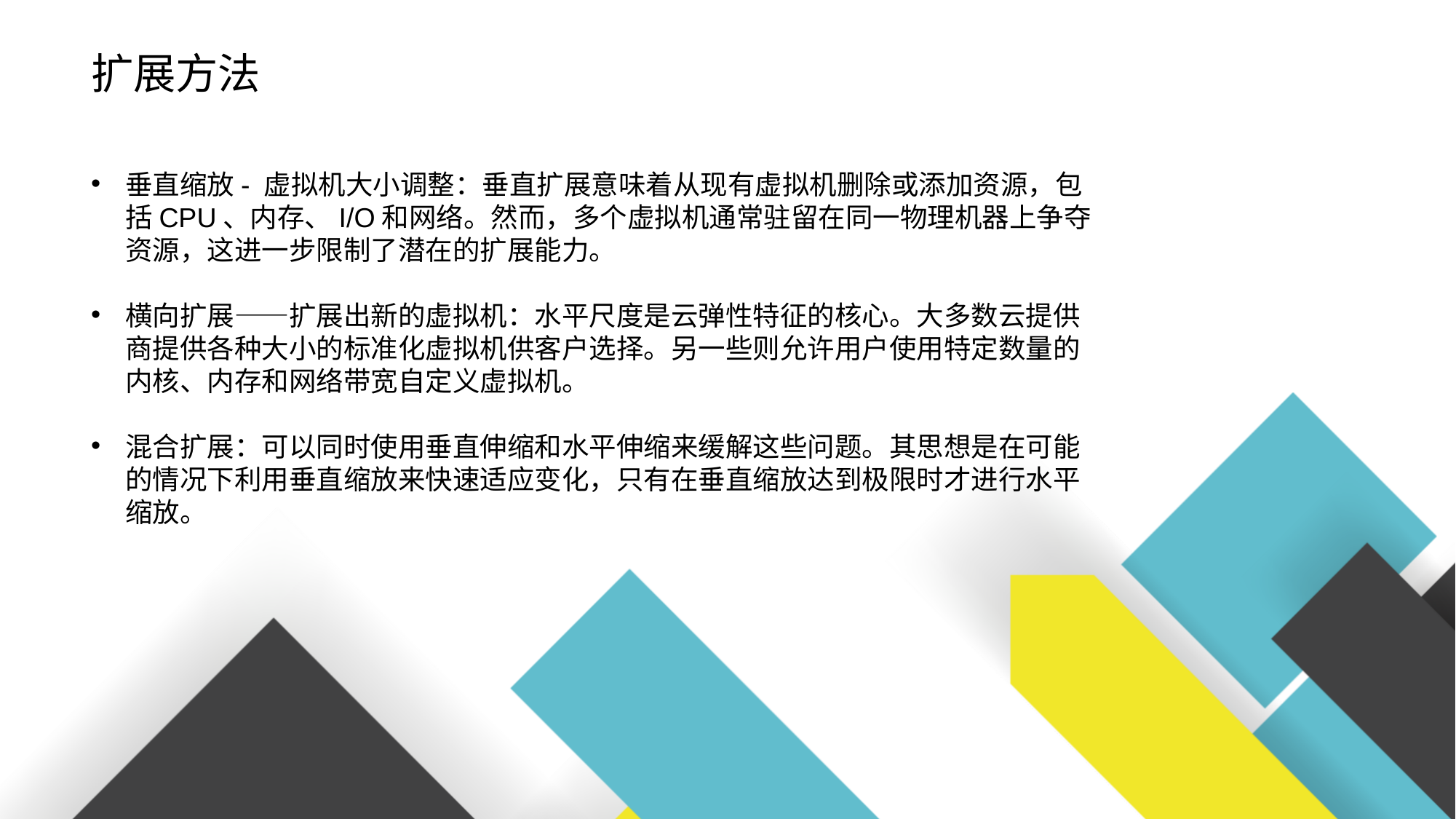

扩展方法

垂直缩放- 虚拟机大小调整：垂直扩展意味着从现有虚拟机删除或添加资源，包括CPU、内存、I/O和网络。然而，多个虚拟机通常驻留在同一物理机器上争夺资源，这进一步限制了潜在的扩展能力。

横向扩展——扩展出新的虚拟机：水平尺度是云弹性特征的核心。大多数云提供商提供各种大小的标准化虚拟机供客户选择。另一些则允许用户使用特定数量的内核、内存和网络带宽自定义虚拟机。

混合扩展：可以同时使用垂直伸缩和水平伸缩来缓解这些问题。其思想是在可能的情况下利用垂直缩放来快速适应变化，只有在垂直缩放达到极限时才进行水平缩放。